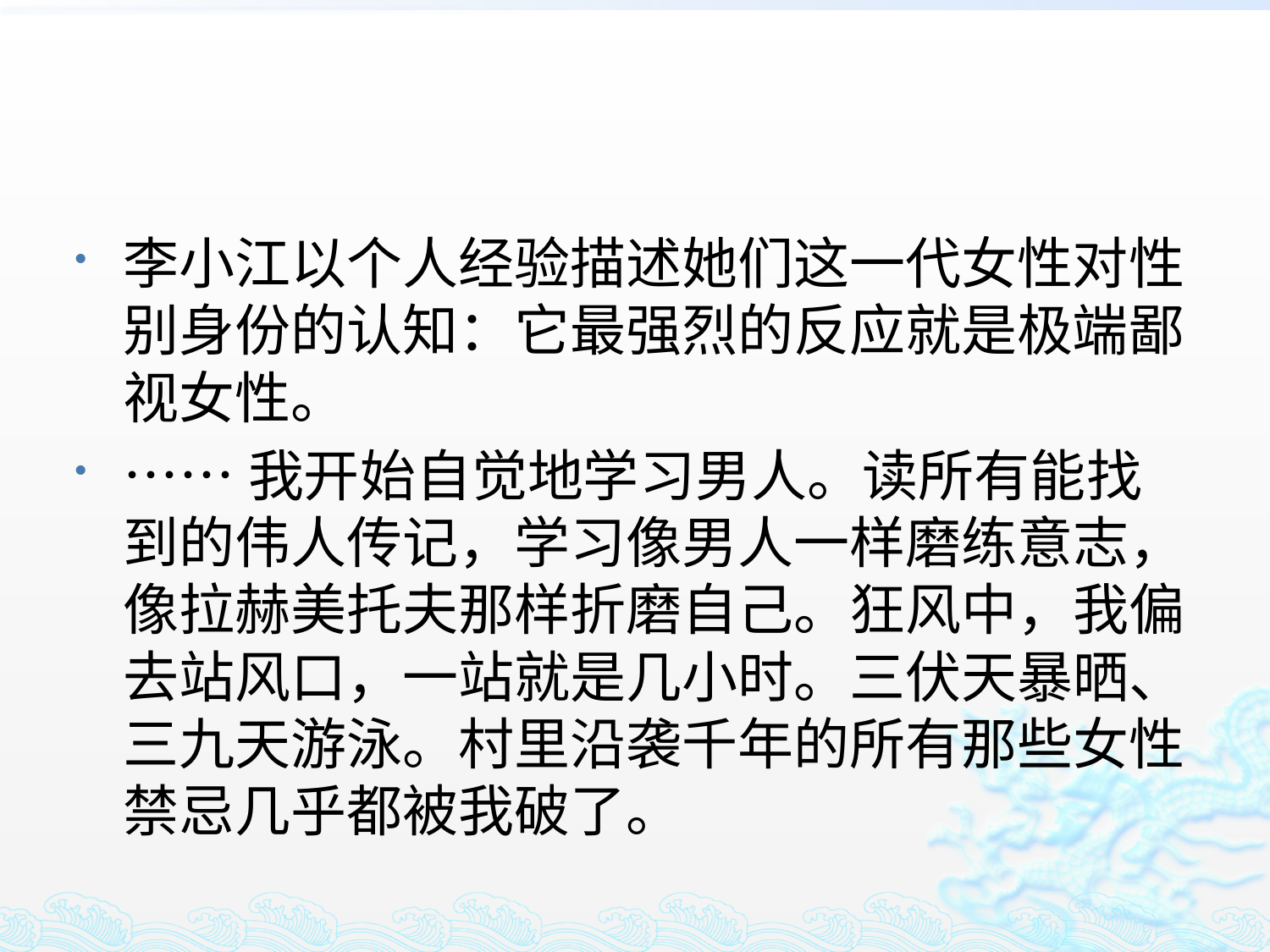

#
李小江以个人经验描述她们这一代女性对性别身份的认知：它最强烈的反应就是极端鄙视女性。
……我开始自觉地学习男人。读所有能找到的伟人传记，学习像男人一样磨练意志，像拉赫美托夫那样折磨自己。狂风中，我偏去站风口，一站就是几小时。三伏天暴晒、三九天游泳。村里沿袭千年的所有那些女性禁忌几乎都被我破了。